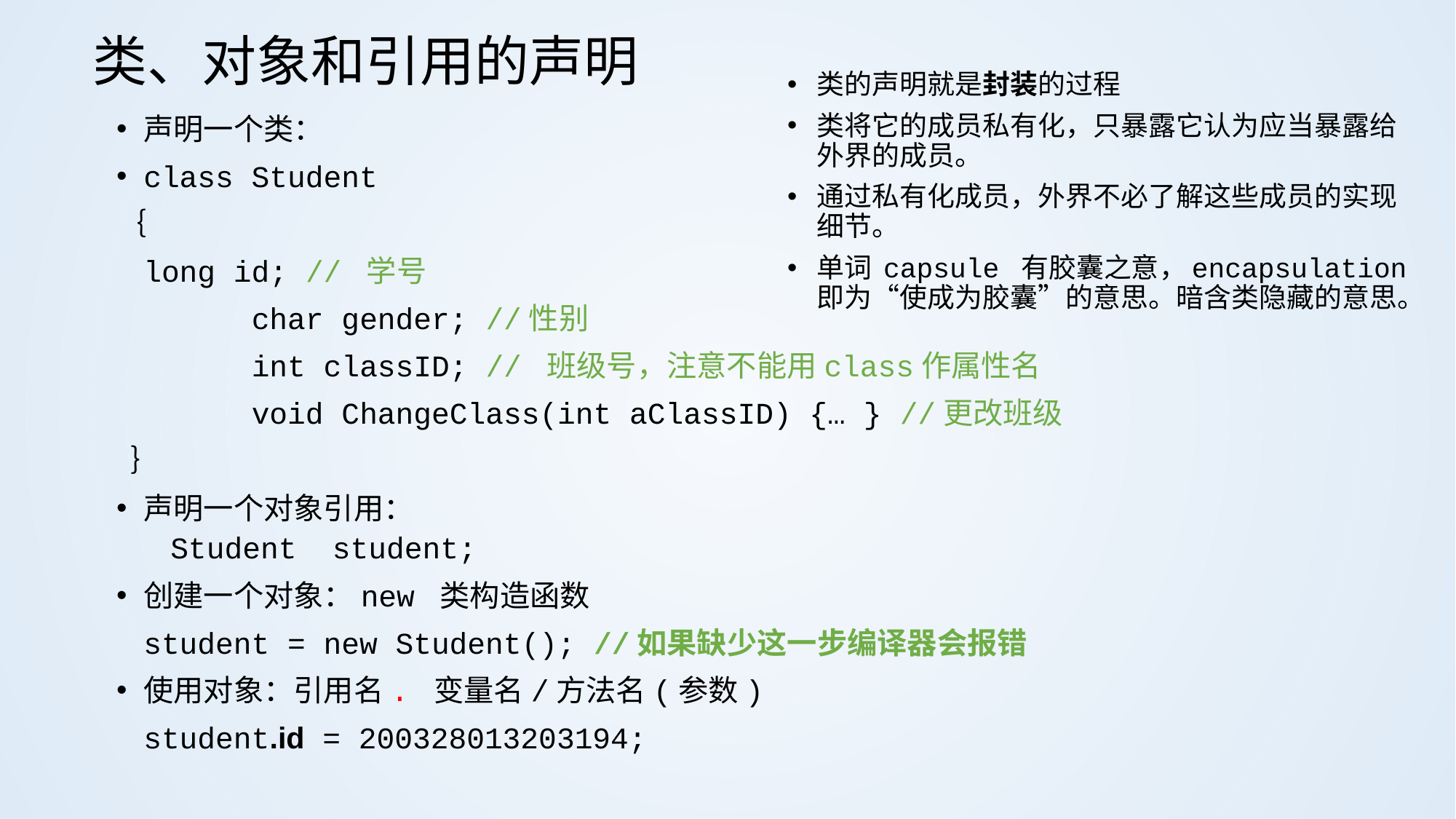

# 类、对象和引用的声明
类的声明就是封装的过程
类将它的成员私有化，只暴露它认为应当暴露给外界的成员。
通过私有化成员，外界不必了解这些成员的实现细节。
单词 capsule 有胶囊之意，encapsulation 即为“使成为胶囊”的意思。暗含类隐藏的意思。
声明一个类：
class Student
｛
		long id; // 学号
   	char gender; //性别
   	int classID; // 班级号，注意不能用class作属性名
   	void ChangeClass(int aClassID) {… } //更改班级
 ｝
声明一个对象引用：
	Student  student;
创建一个对象：new 类构造函数
		student = new Student(); //如果缺少这一步编译器会报错
使用对象：引用名. 变量名/方法名(参数)
		student.id = 200328013203194;